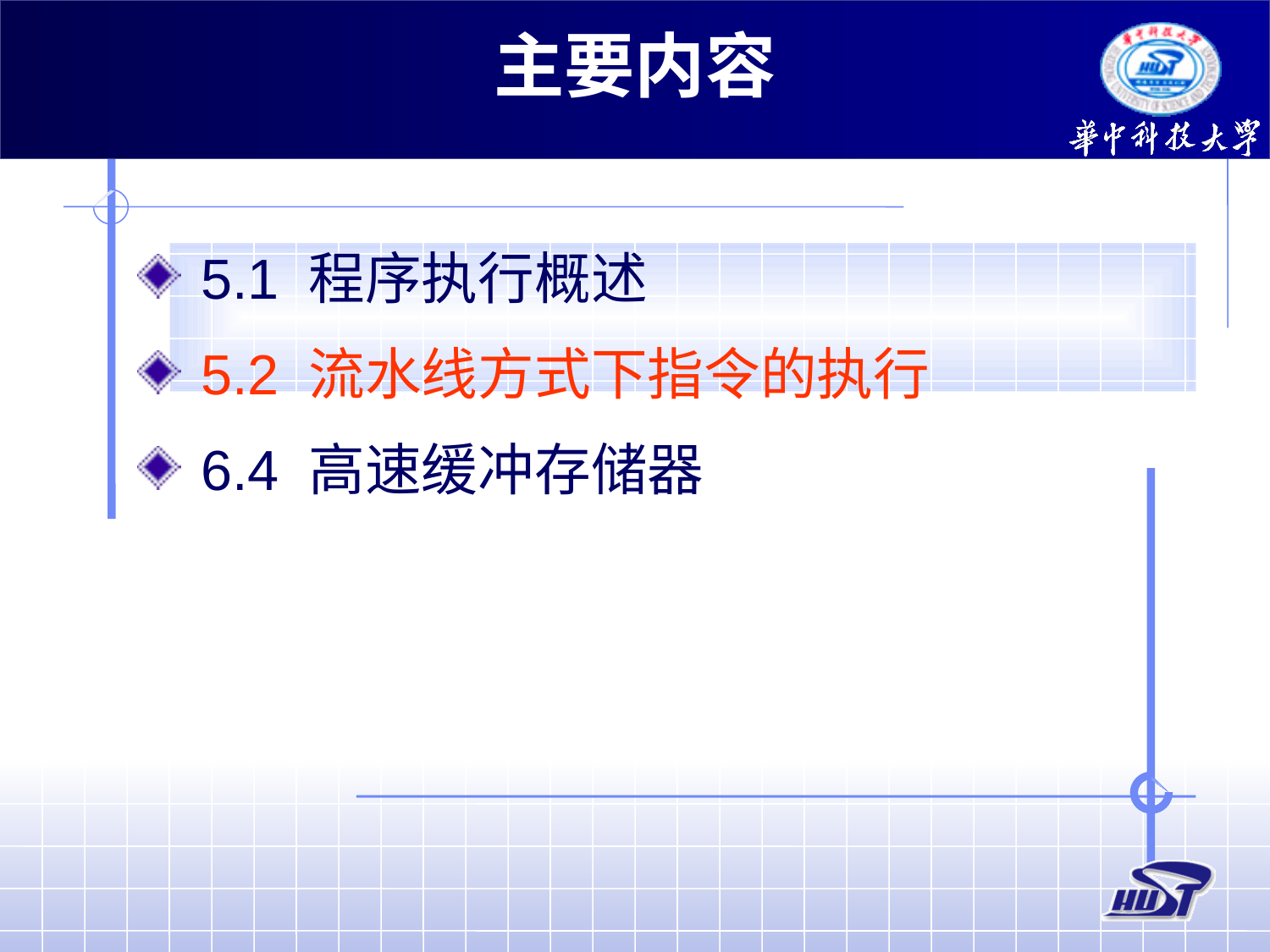

主要内容
 5.1 程序执行概述
 5.2 流水线方式下指令的执行
 6.4 高速缓冲存储器